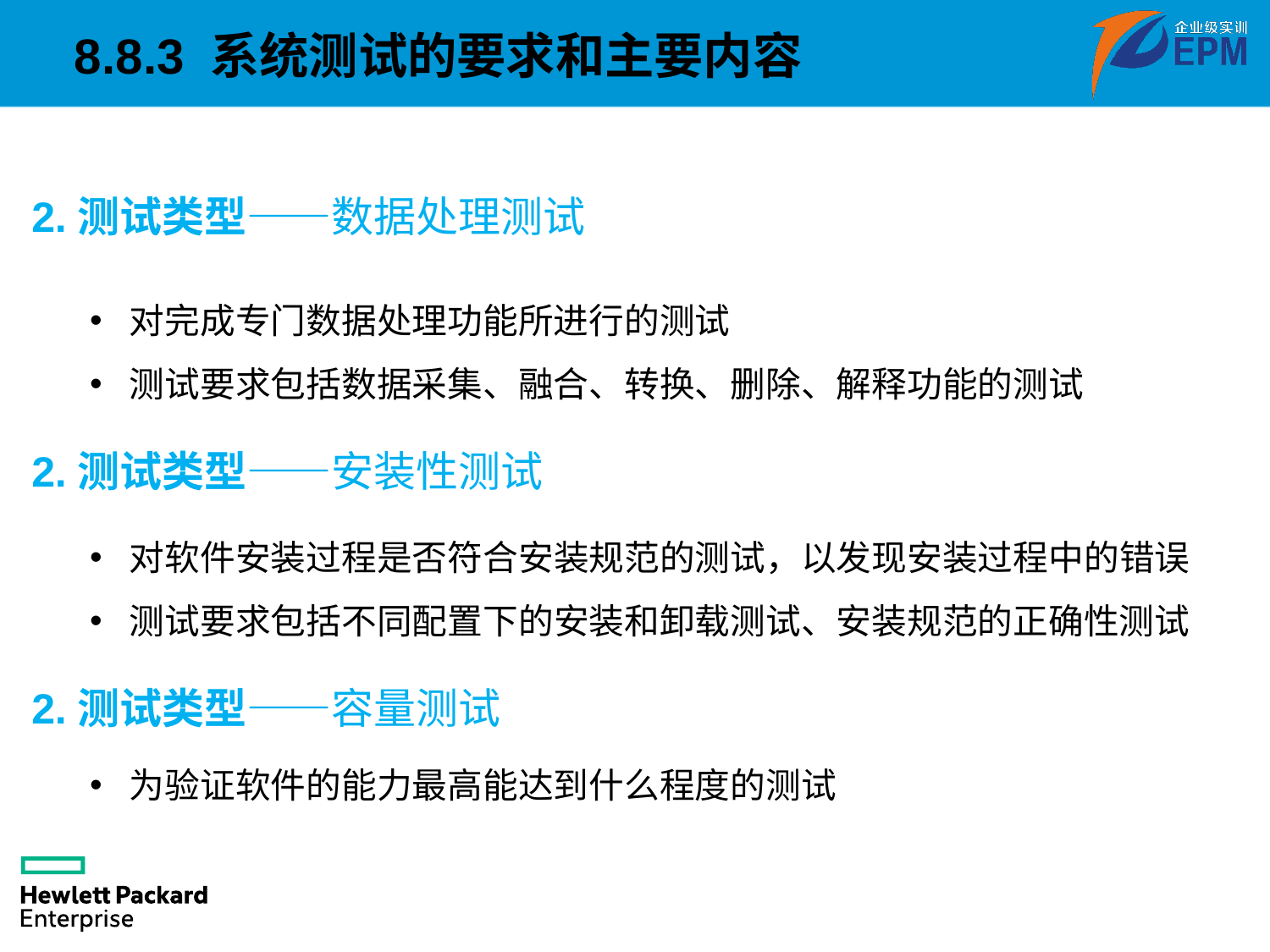

8.8.3 系统测试的要求和主要内容
2.测试类型——数据处理测试
对完成专门数据处理功能所进行的测试
测试要求包括数据采集、融合、转换、删除、解释功能的测试

2.测试类型——安装性测试
对软件安装过程是否符合安装规范的测试，以发现安装过程中的错误
测试要求包括不同配置下的安装和卸载测试、安装规范的正确性测试
2.测试类型——容量测试
为验证软件的能力最高能达到什么程度的测试